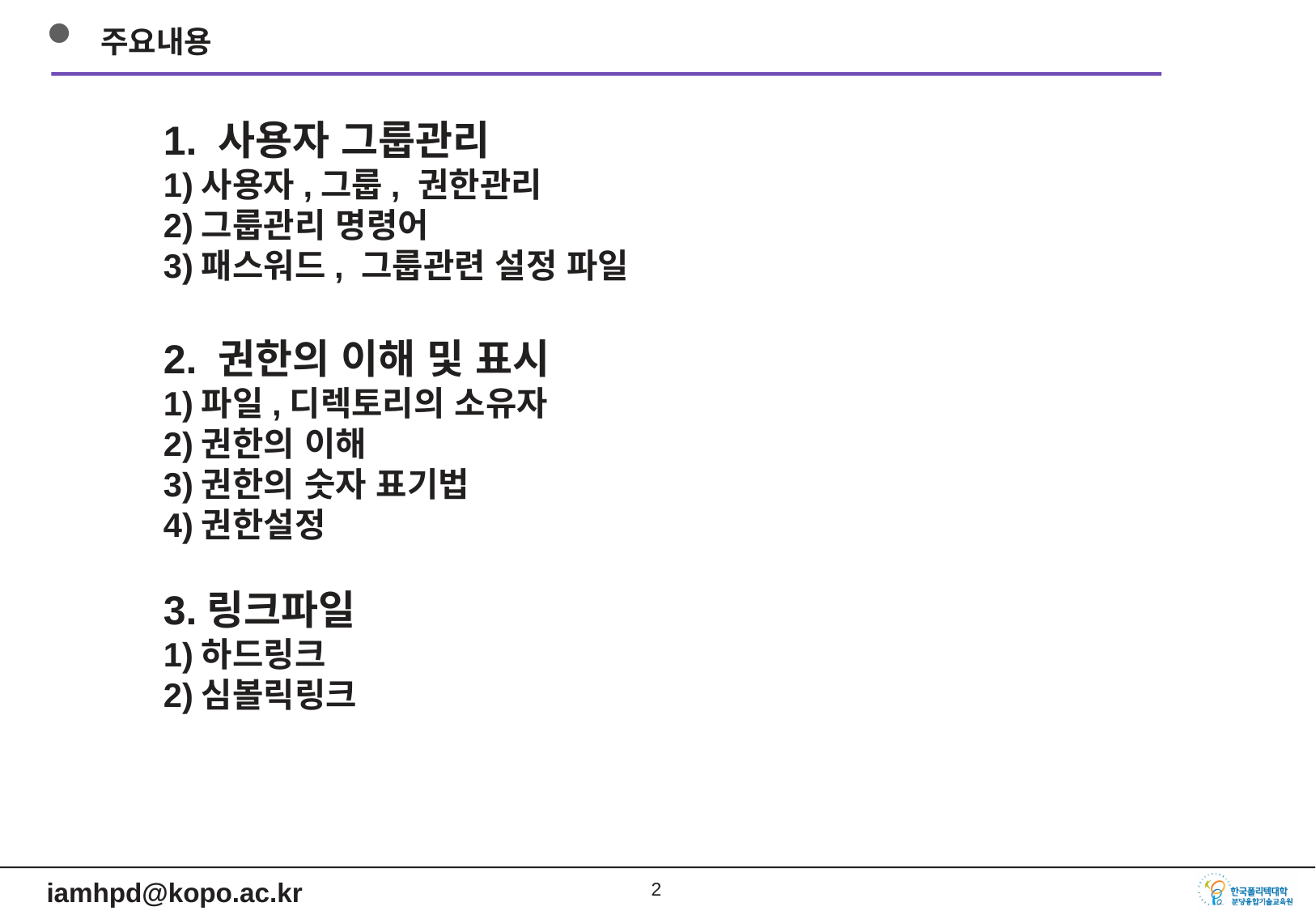

주요내용
1. 사용자 그룹관리
1)사용자,그룹, 권한관리
2)그룹관리 명령어
3)패스워드, 그룹관련 설정 파일

2. 권한의 이해 및 표시
1)파일,디렉토리의 소유자
2)권한의 이해
3)권한의 숫자 표기법
4)권한설정

3.링크파일
1)하드링크
2)심볼릭링크
2